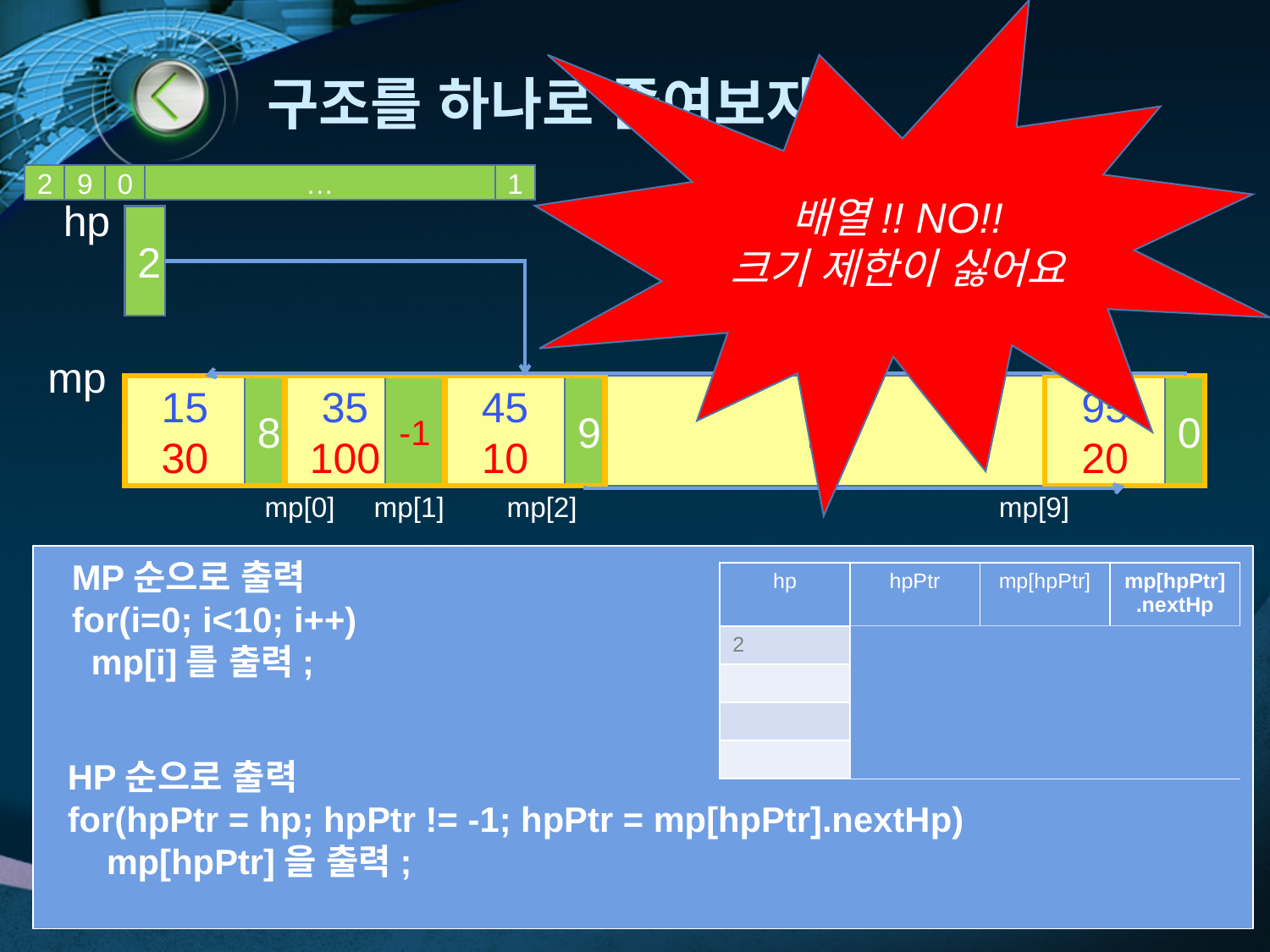

배열!! NO!!
크기 제한이 싫어요
# 구조를 하나로 줄여보자.
2
9
0
…
1
hp
2
mp
15
30

8
35
100

-1
45
10

9
…
95
20

0
mp[0]     mp[1]        mp[2]                                                      mp[9]

MP순으로 출력
for(i=0; i<10; i++)
  mp[i]를 출력;
HP순으로 출력
for(hpPtr = hp; hpPtr != -1; hpPtr = mp[hpPtr].nextHp)
    mp[hpPtr]을 출력;

| hp | hpPtr | mp[hpPtr] | mp[hpPtr].nextHp |
| --- | --- | --- | --- |
| 2 | 2 | mp[2] | 9 |
|  | 9 | mp[9] | 0 |
|  | 0 | mp[0] | 8 |
|  | 8 | mp[8] | … |